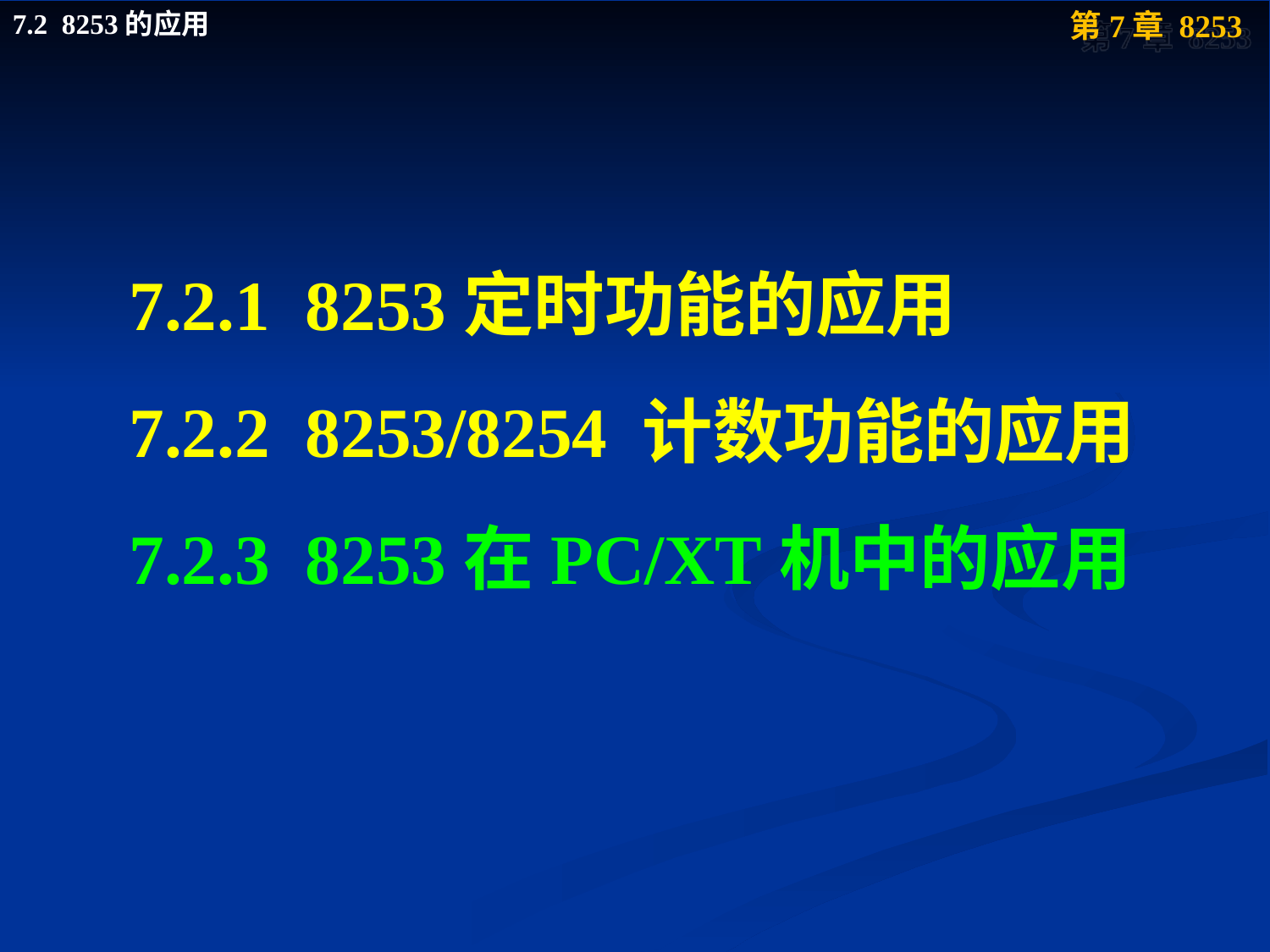

7.2.1  8253定时功能的应用
7.2.2  8253/8254 计数功能的应用
7.2.3  8253在PC/XT机中的应用